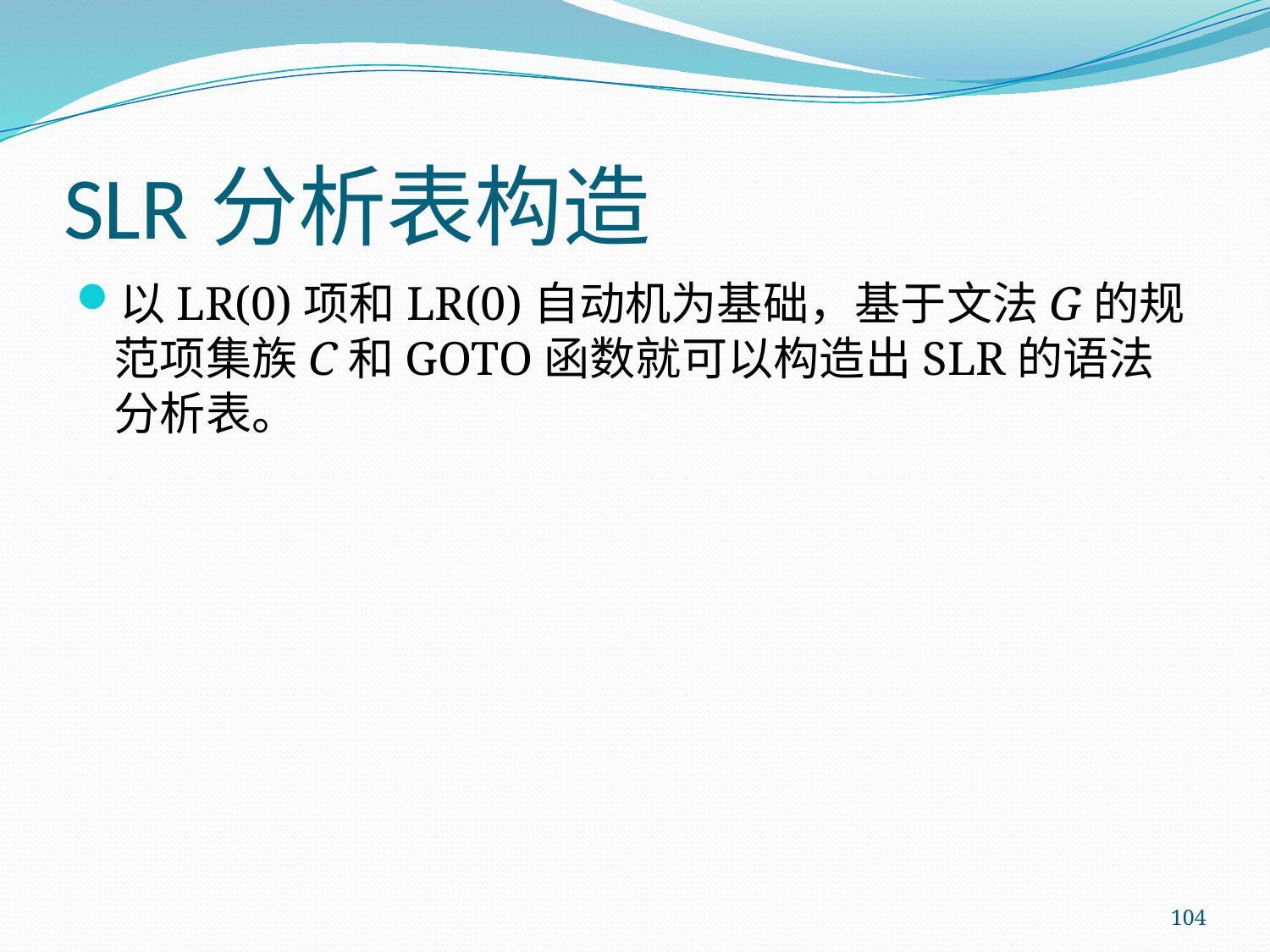

# SLR分析表构造
以LR(0)项和LR(0)自动机为基础，基于文法G的规范项集族C和GOTO函数就可以构造出SLR的语法分析表。
104